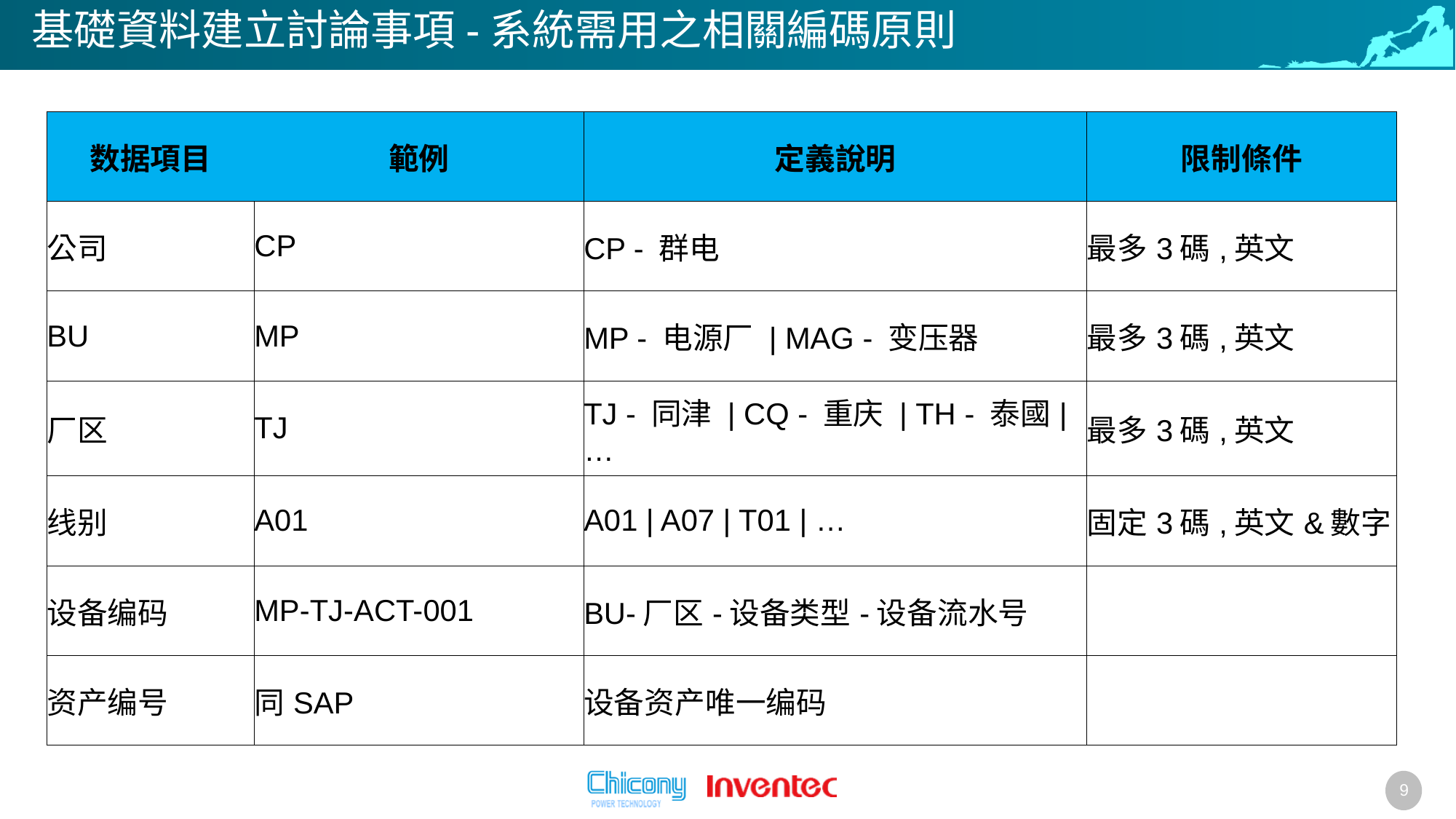

# 基礎資料建立討論事項-系統需用之相關編碼原則
| 数据項目 | 範例 | 定義說明 | 限制條件 |
| --- | --- | --- | --- |
| 公司 | CP | CP - 群电 | 最多3碼,英文 |
| BU | MP | MP - 电源厂 | MAG - 变压器 | 最多3碼,英文 |
| 厂区 | TJ | TJ - 同津 | CQ - 重庆 | TH - 泰國| … | 最多3碼,英文 |
| 线别 | A01 | A01 | A07 | T01 | … | 固定3碼,英文&數字 |
| 设备编码 | MP-TJ-ACT-001 | BU-厂区-设备类型-设备流水号 |  |
| 资产编号 | 同SAP | 设备资产唯一编码 |  |